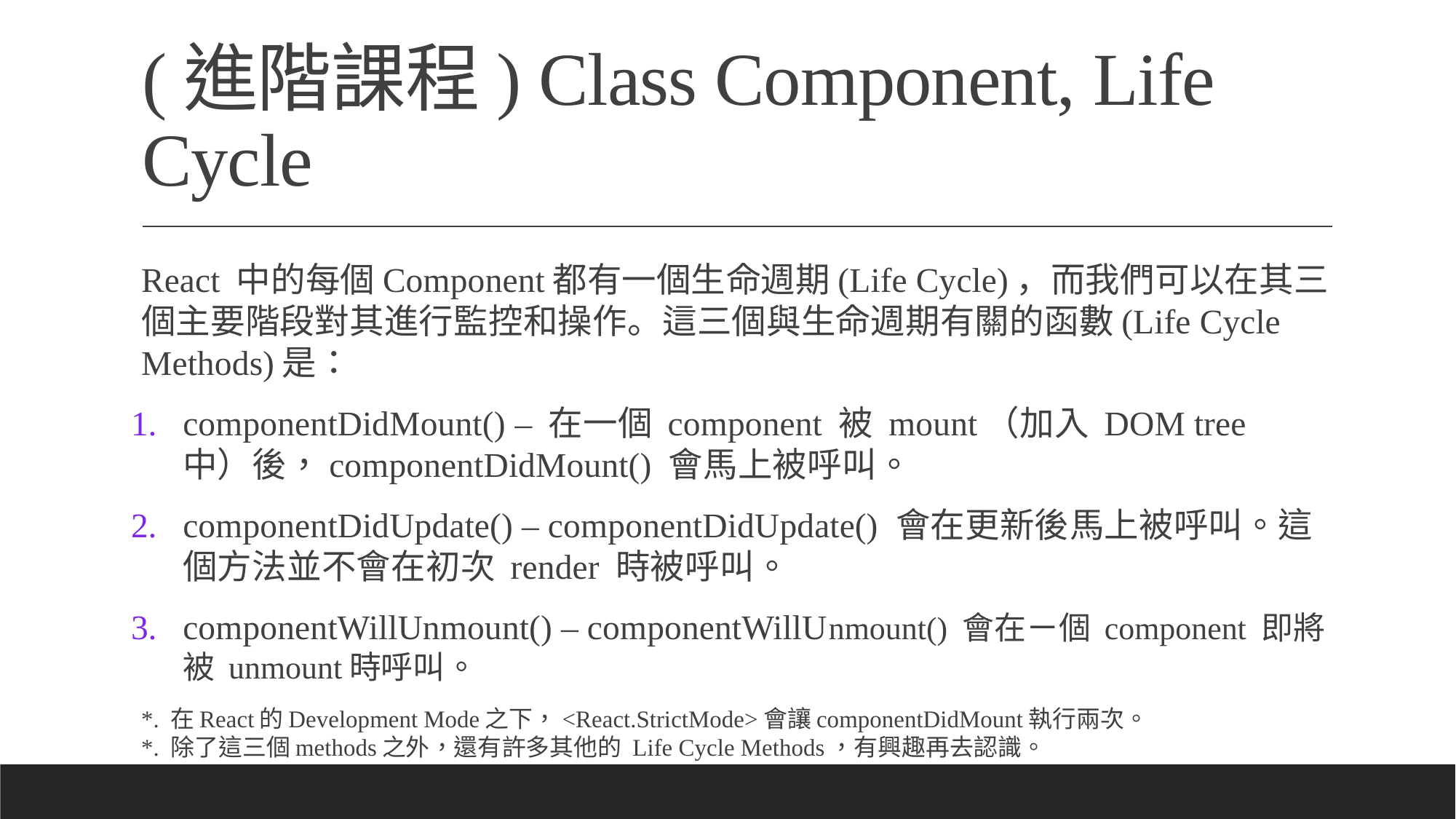

# (進階課程) Class Component, Life Cycle
React 中的每個Component都有一個生命週期(Life Cycle)，而我們可以在其三個主要階段對其進行監控和操作。這三個與生命週期有關的函數(Life Cycle Methods)是：
componentDidMount() – 在一個 component 被 mount（加入 DOM tree 中）後，componentDidMount() 會馬上被呼叫。
componentDidUpdate() – componentDidUpdate() 會在更新後馬上被呼叫。這個方法並不會在初次 render 時被呼叫。
componentWillUnmount() – componentWillUnmount() 會在ㄧ個 component 即將被 unmount時呼叫。
*. 在React的Development Mode之下，<React.StrictMode>會讓componentDidMount執行兩次。
*. 除了這三個methods之外，還有許多其他的 Life Cycle Methods，有興趣再去認識。